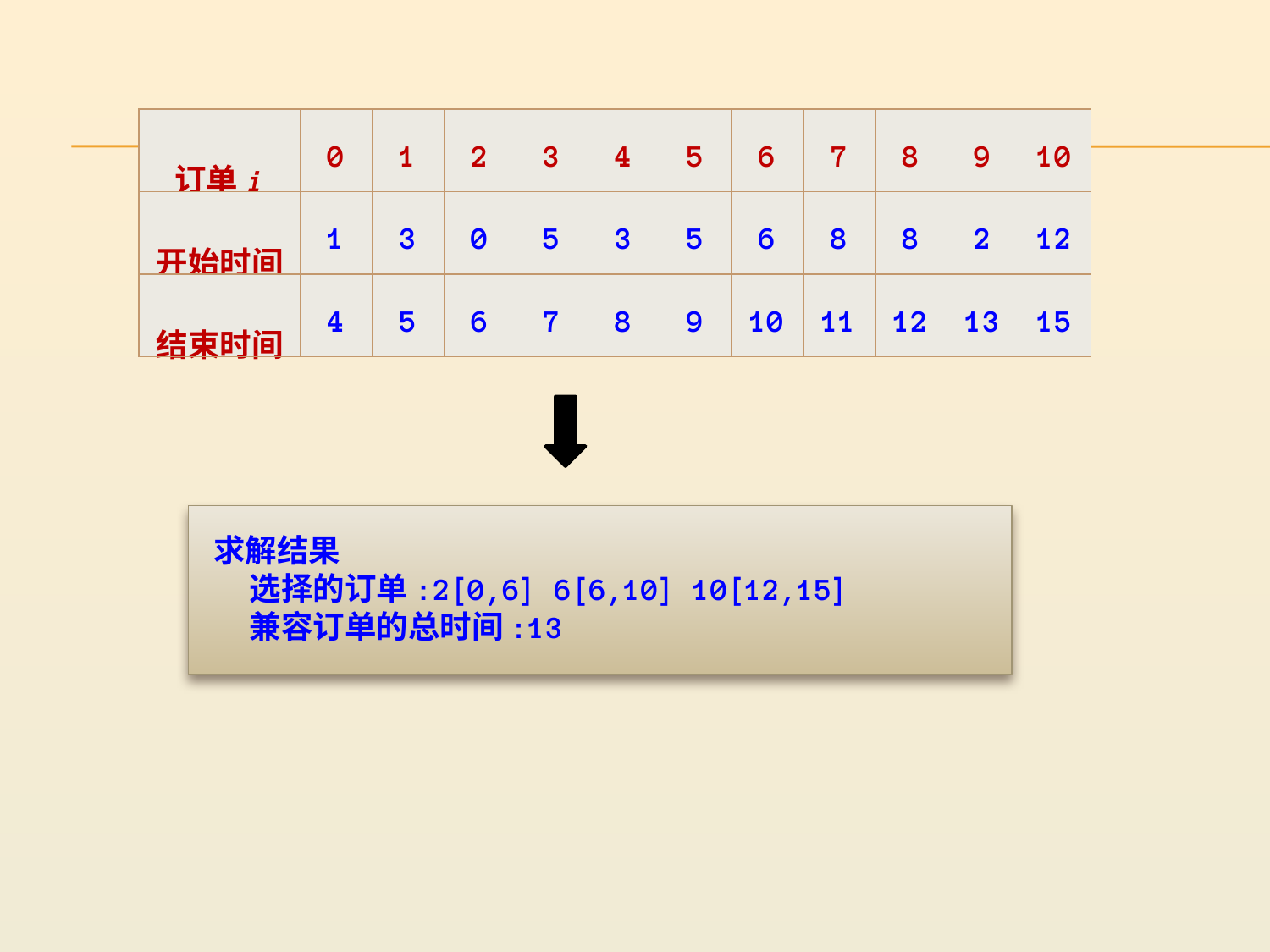

| 订单i | 0 | 1 | 2 | 3 | 4 | 5 | 6 | 7 | 8 | 9 | 10 |
| --- | --- | --- | --- | --- | --- | --- | --- | --- | --- | --- | --- |
| 开始时间 | 1 | 3 | 0 | 5 | 3 | 5 | 6 | 8 | 8 | 2 | 12 |
| 结束时间 | 4 | 5 | 6 | 7 | 8 | 9 | 10 | 11 | 12 | 13 | 15 |

求解结果
    选择的订单:2[0,6] 6[6,10] 10[12,15]
    兼容订单的总时间:13